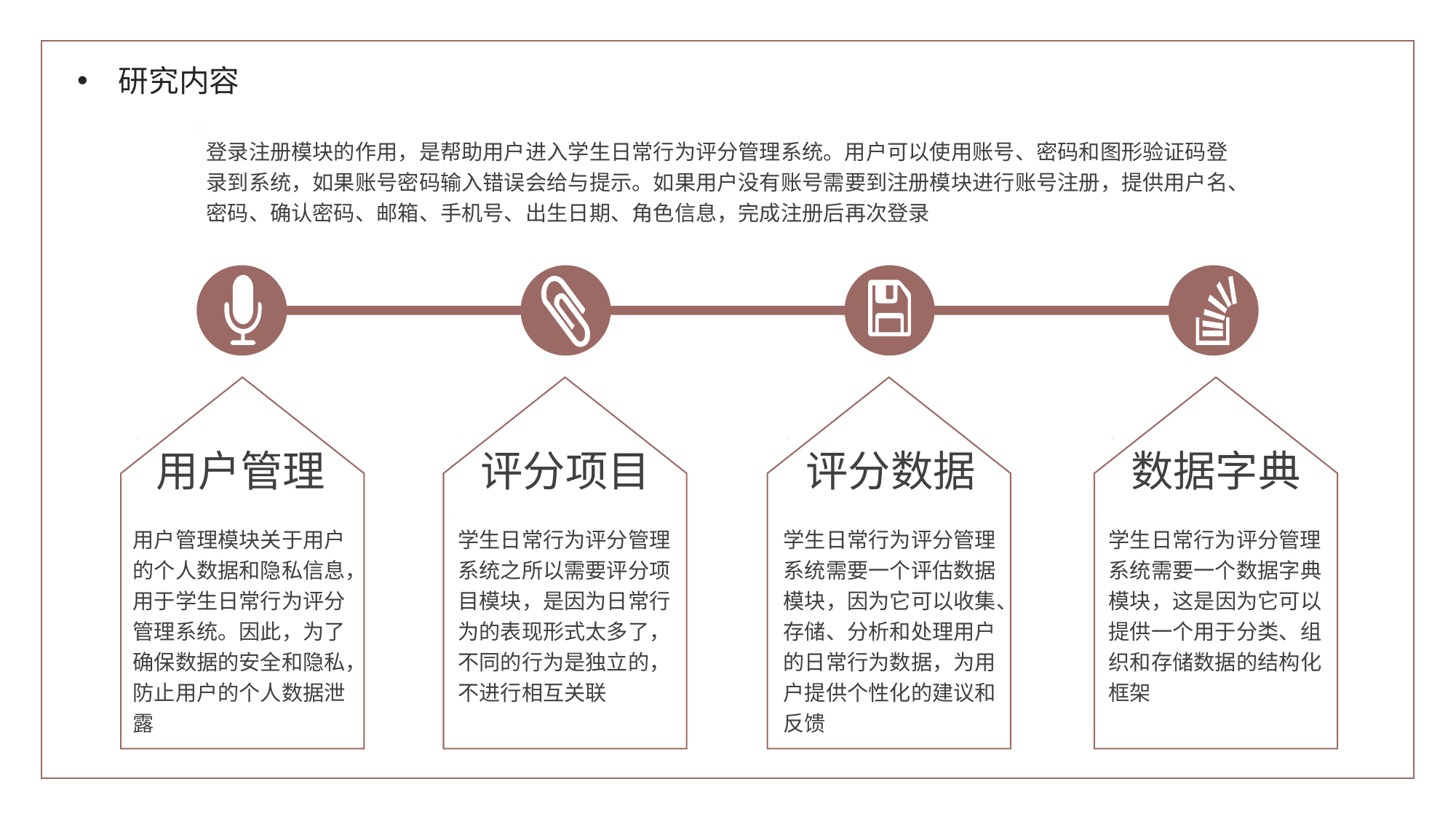

研究内容
登录注册模块的作用，是帮助用户进入学生日常行为评分管理系统。用户可以使用账号、密码和图形验证码登录到系统，如果账号密码输入错误会给与提示。如果用户没有账号需要到注册模块进行账号注册，提供用户名、密码、确认密码、邮箱、手机号、出生日期、角色信息，完成注册后再次登录

用户管理
评分项目
评分数据
数据字典

用户管理模块关于用户的个人数据和隐私信息，用于学生日常行为评分管理系统。因此，为了确保数据的安全和隐私，防止用户的个人数据泄露
学生日常行为评分管理系统之所以需要评分项目模块，是因为日常行为的表现形式太多了，不同的行为是独立的，不进行相互关联
学生日常行为评分管理系统需要一个评估数据模块，因为它可以收集、存储、分析和处理用户的日常行为数据，为用户提供个性化的建议和反馈
学生日常行为评分管理系统需要一个数据字典模块，这是因为它可以提供一个用于分类、组织和存储数据的结构化框架